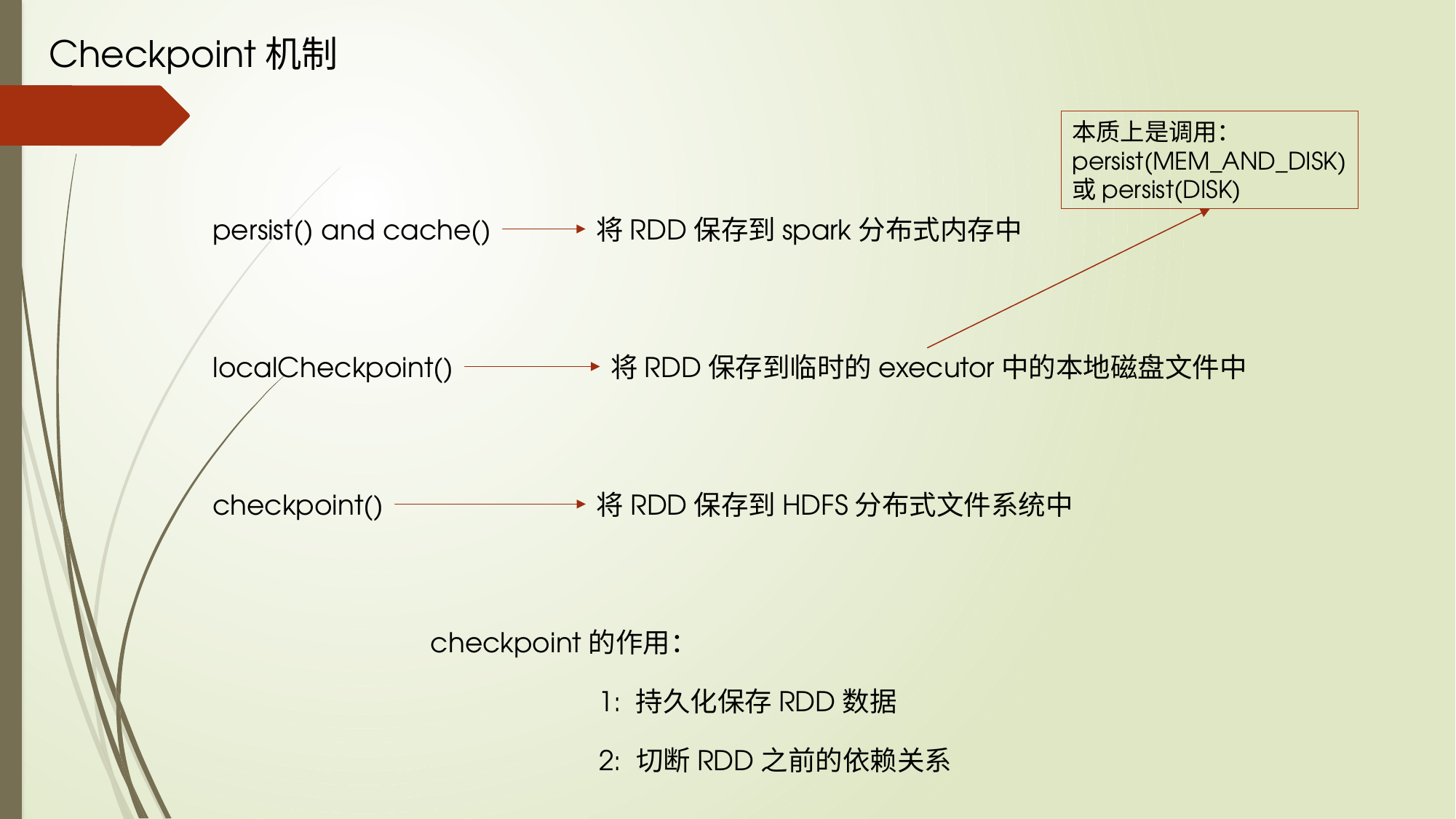

Checkpoint机制
本质上是调用：
persist(MEM_AND_DISK)
或persist(DISK)
persist() and cache()
将RDD保存到spark分布式内存中
localCheckpoint()
将RDD保存到临时的executor中的本地磁盘文件中
checkpoint()
将RDD保存到HDFS分布式文件系统中
checkpoint的作用：
1: 持久化保存RDD数据
2: 切断RDD之前的依赖关系